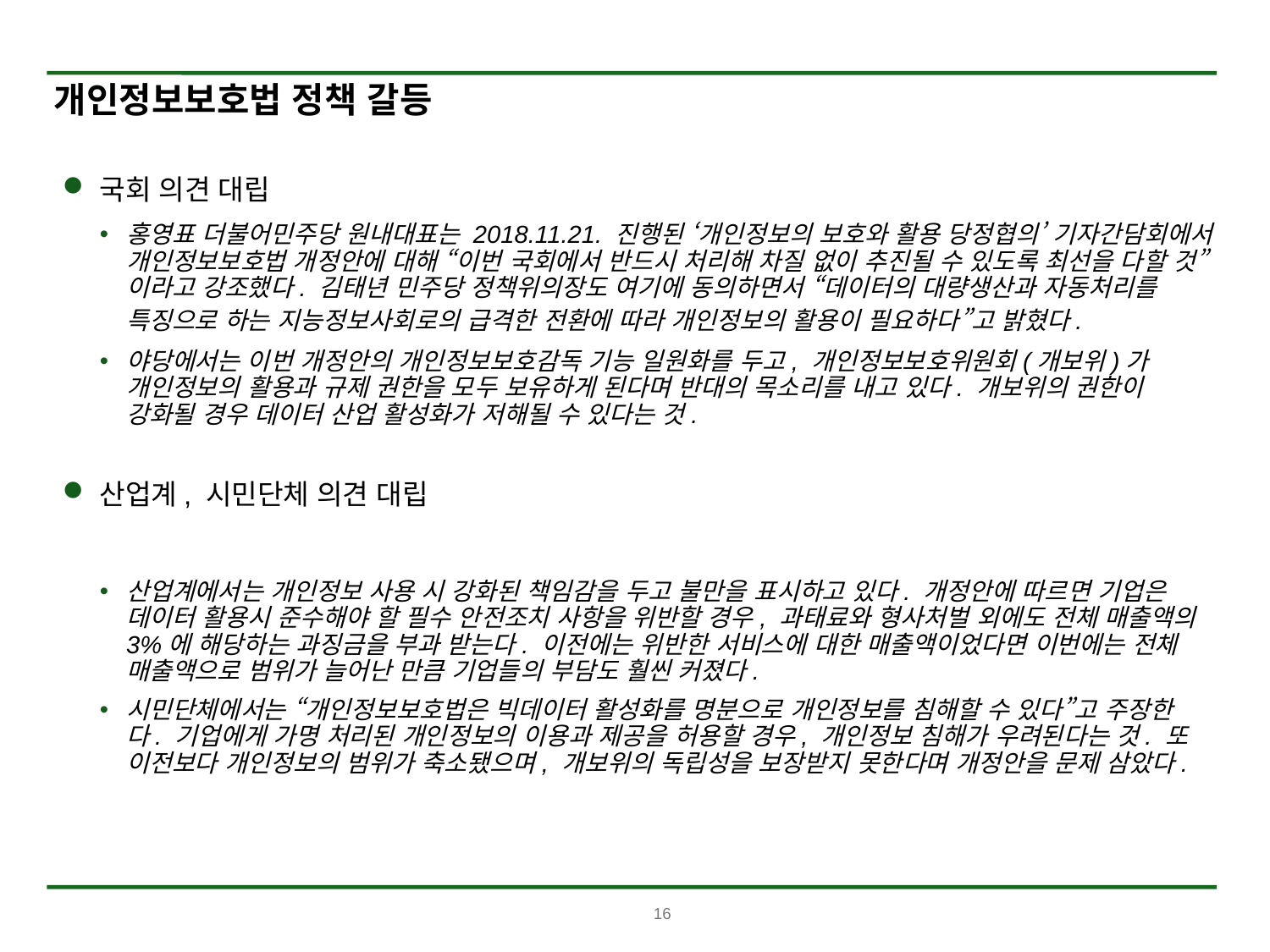

# 개인정보보호법 정책 갈등
국회 의견 대립
홍영표 더불어민주당 원내대표는 2018.11.21. 진행된 ‘개인정보의 보호와 활용 당정협의’ 기자간담회에서 개인정보보호법 개정안에 대해 “이번 국회에서 반드시 처리해 차질 없이 추진될 수 있도록 최선을 다할 것”이라고 강조했다. 김태년 민주당 정책위의장도 여기에 동의하면서 “데이터의 대량생산과 자동처리를 특징으로 하는 지능정보사회로의 급격한 전환에 따라 개인정보의 활용이 필요하다”고 밝혔다.
야당에서는 이번 개정안의 개인정보보호감독 기능 일원화를 두고, 개인정보보호위원회(개보위)가 개인정보의 활용과 규제 권한을 모두 보유하게 된다며 반대의 목소리를 내고 있다. 개보위의 권한이 강화될 경우 데이터 산업 활성화가 저해될 수 있다는 것.
산업계, 시민단체 의견 대립

산업계에서는 개인정보 사용 시 강화된 책임감을 두고 불만을 표시하고 있다. 개정안에 따르면 기업은 데이터 활용시 준수해야 할 필수 안전조치 사항을 위반할 경우, 과태료와 형사처벌 외에도 전체 매출액의 3%에 해당하는 과징금을 부과 받는다. 이전에는 위반한 서비스에 대한 매출액이었다면 이번에는 전체 매출액으로 범위가 늘어난 만큼 기업들의 부담도 훨씬 커졌다.
시민단체에서는 “개인정보보호법은 빅데이터 활성화를 명분으로 개인정보를 침해할 수 있다”고 주장한다. 기업에게 가명 처리된 개인정보의 이용과 제공을 허용할 경우, 개인정보 침해가 우려된다는 것. 또 이전보다 개인정보의 범위가 축소됐으며, 개보위의 독립성을 보장받지 못한다며 개정안을 문제 삼았다.